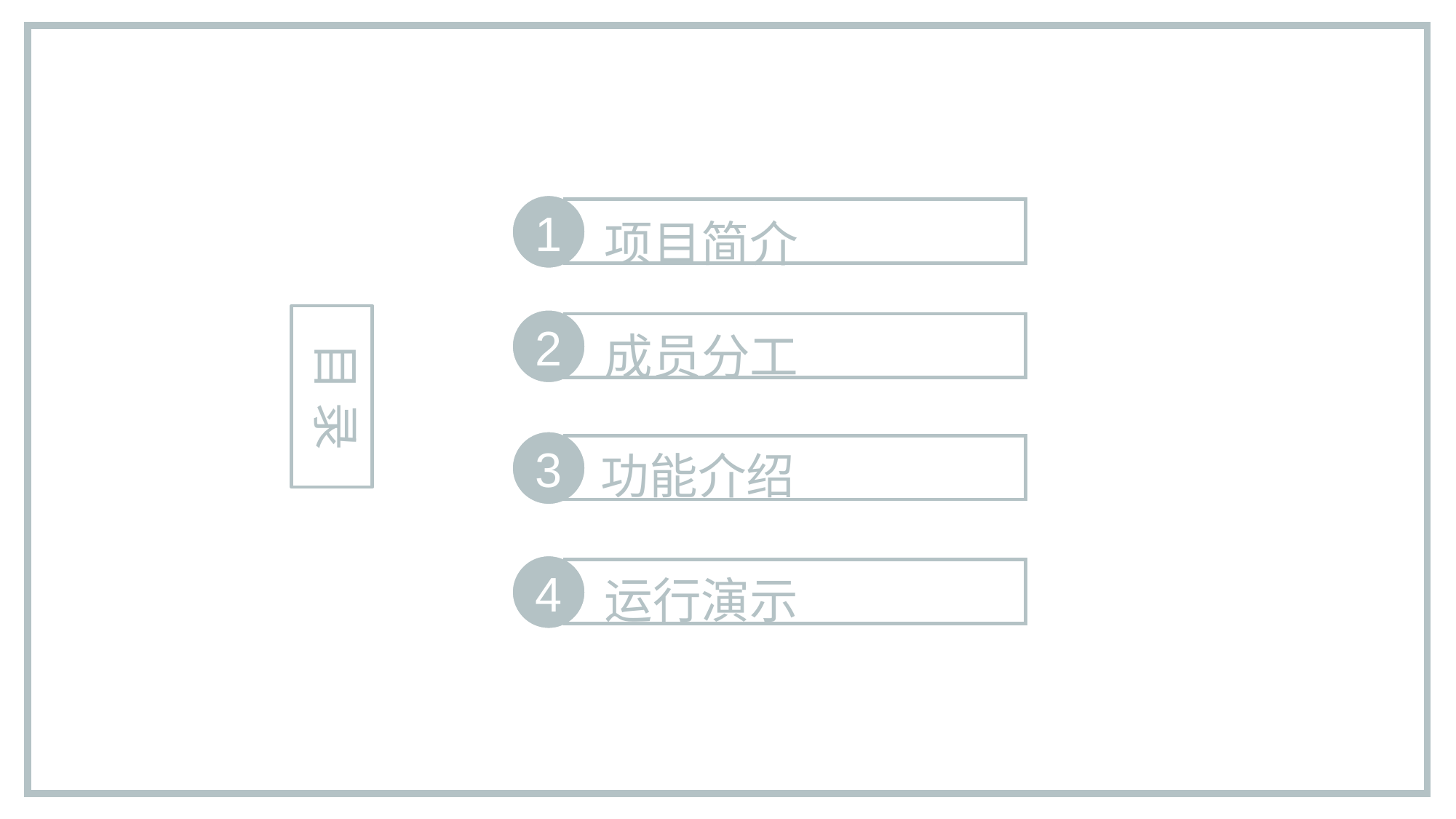

项目简介
1
成员分工
目 录
2
功能介绍
3
运行演示
4